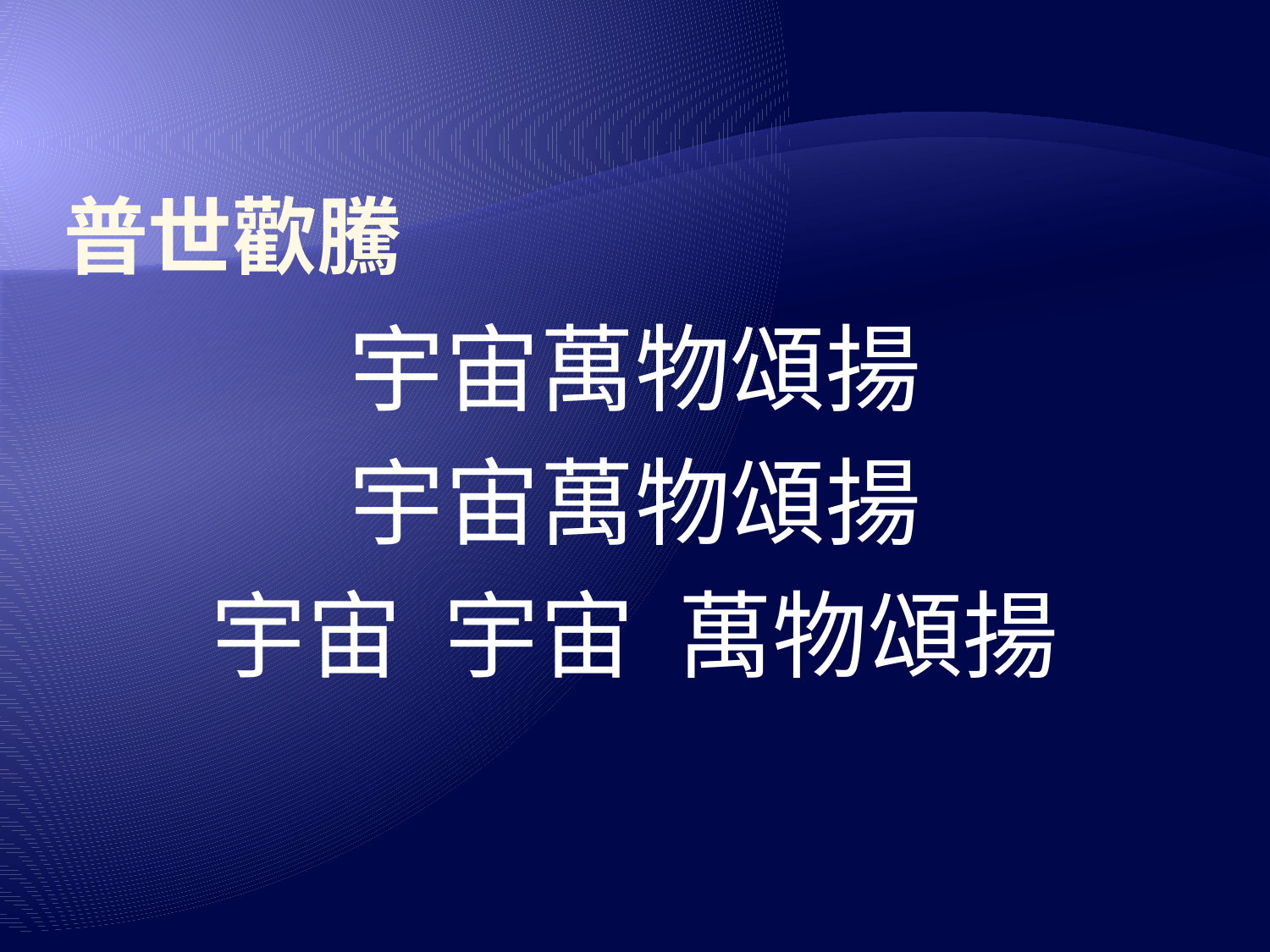

# 普世歡騰
宇宙萬物頌揚
宇宙萬物頌揚
宇宙  宇宙  萬物頌揚